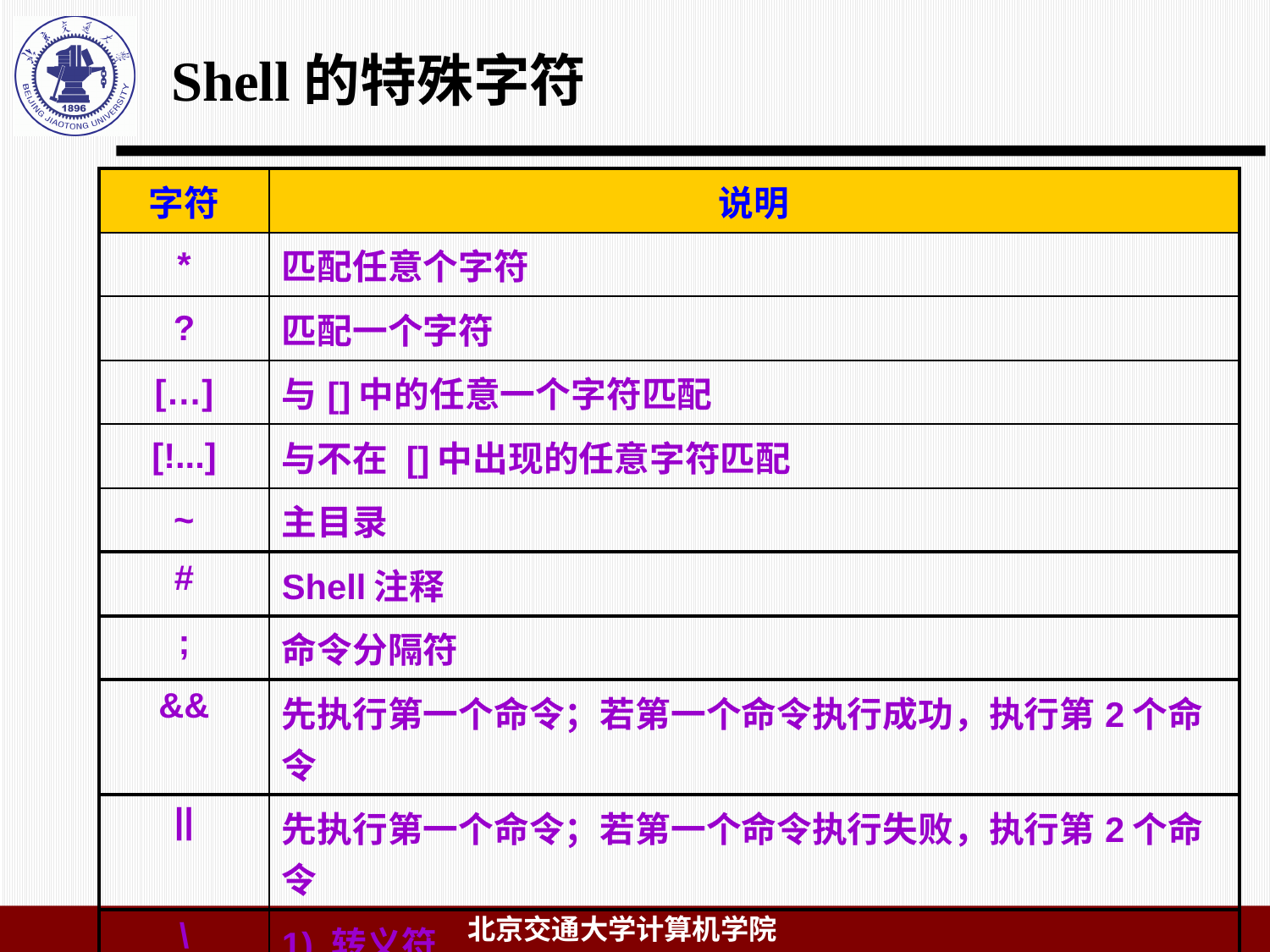

# Shell的特殊字符
| 字符 | 说明 |
| --- | --- |
| \* | 匹配任意个字符 |
| ? | 匹配一个字符 |
| […] | 与[]中的任意一个字符匹配 |
| [!...] | 与不在 []中出现的任意字符匹配 |
| ~ | 主目录 |
| # | Shell注释 |
| ; | 命令分隔符 |
| && | 先执行第一个命令；若第一个命令执行成功，执行第2个命令 |
| || | 先执行第一个命令；若第一个命令执行失败，执行第2个命令 |
| \ | 1) 转义符 2)连续命令换行提示符 |
| & | 后台执行 |